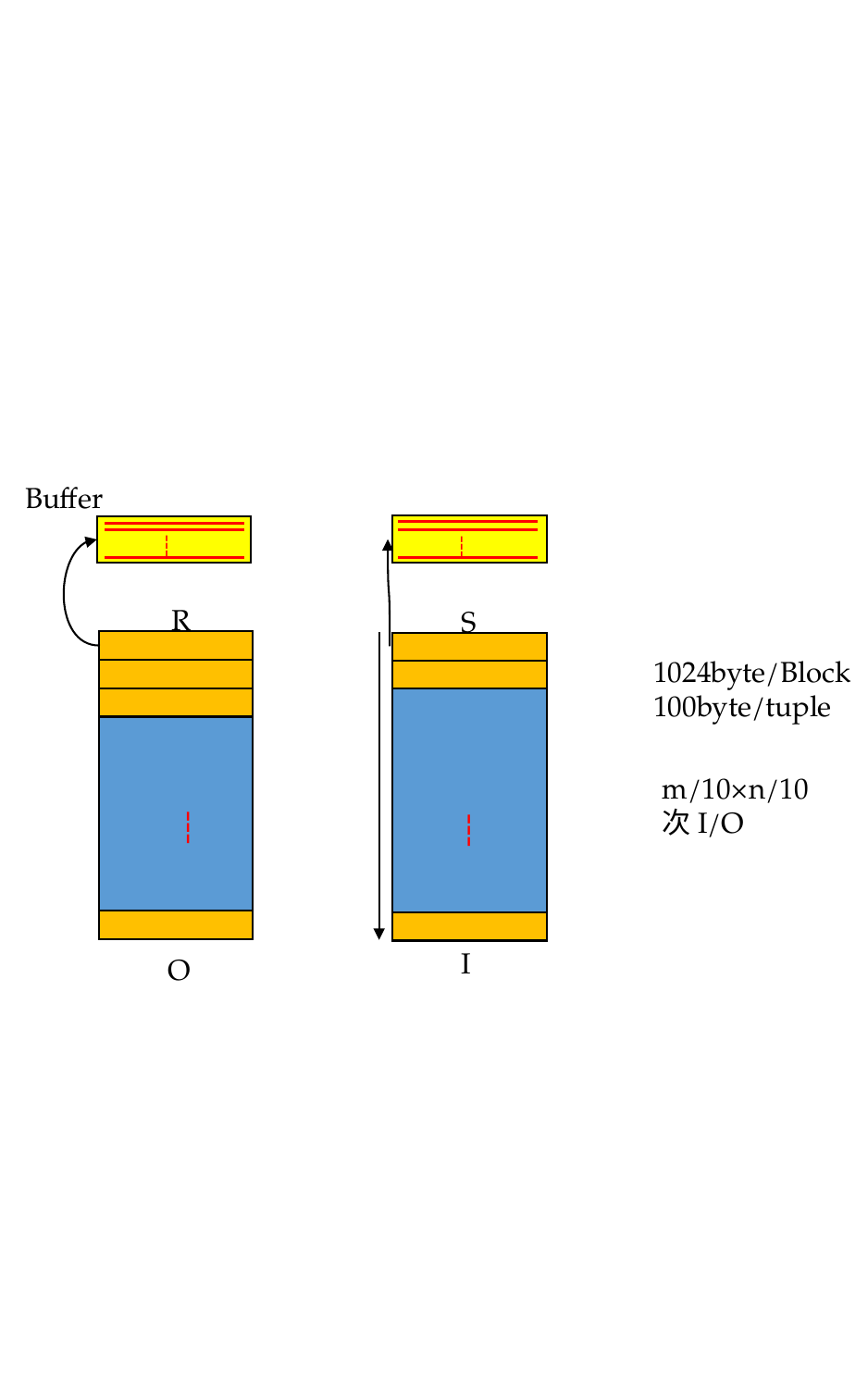

Buffer

┆
┆
R
S

1024byte/Block
100byte/tuple

m/10×n/10
次I/O
┆
┆

I
O